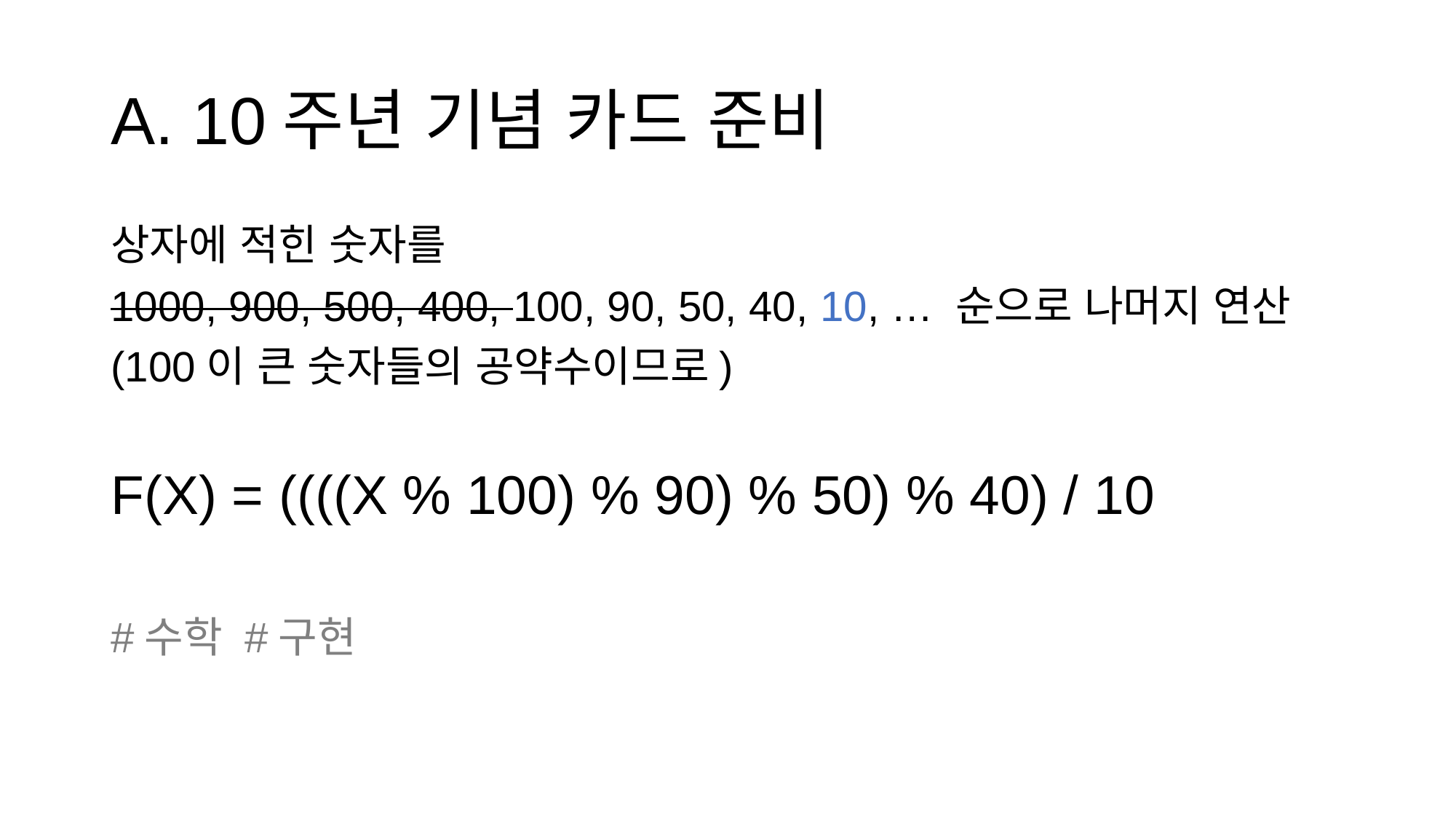

# A. 10주년 기념 카드 준비
상자에 적힌 숫자를
1000, 900, 500, 400, 100, 90, 50, 40, 10, … 순으로 나머지 연산
(100이 큰 숫자들의 공약수이므로)

F(X) = ((((X % 100) % 90) % 50) % 40) / 10

#수학 #구현